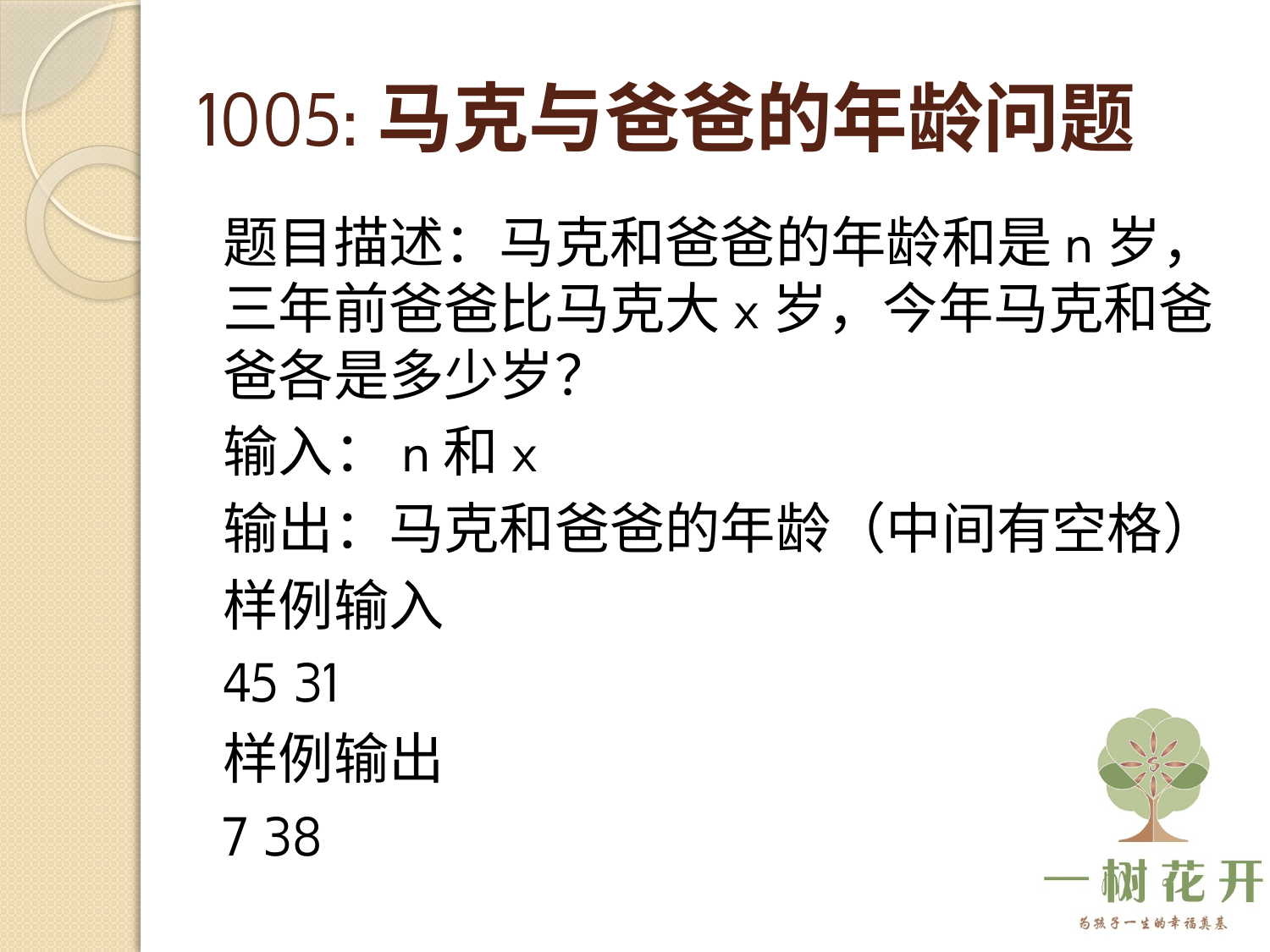

# 1005:马克与爸爸的年龄问题
题目描述：马克和爸爸的年龄和是n岁，三年前爸爸比马克大x岁，今年马克和爸爸各是多少岁？
输入：n和x
输出：马克和爸爸的年龄（中间有空格）
样例输入
45 31
样例输出
7 38